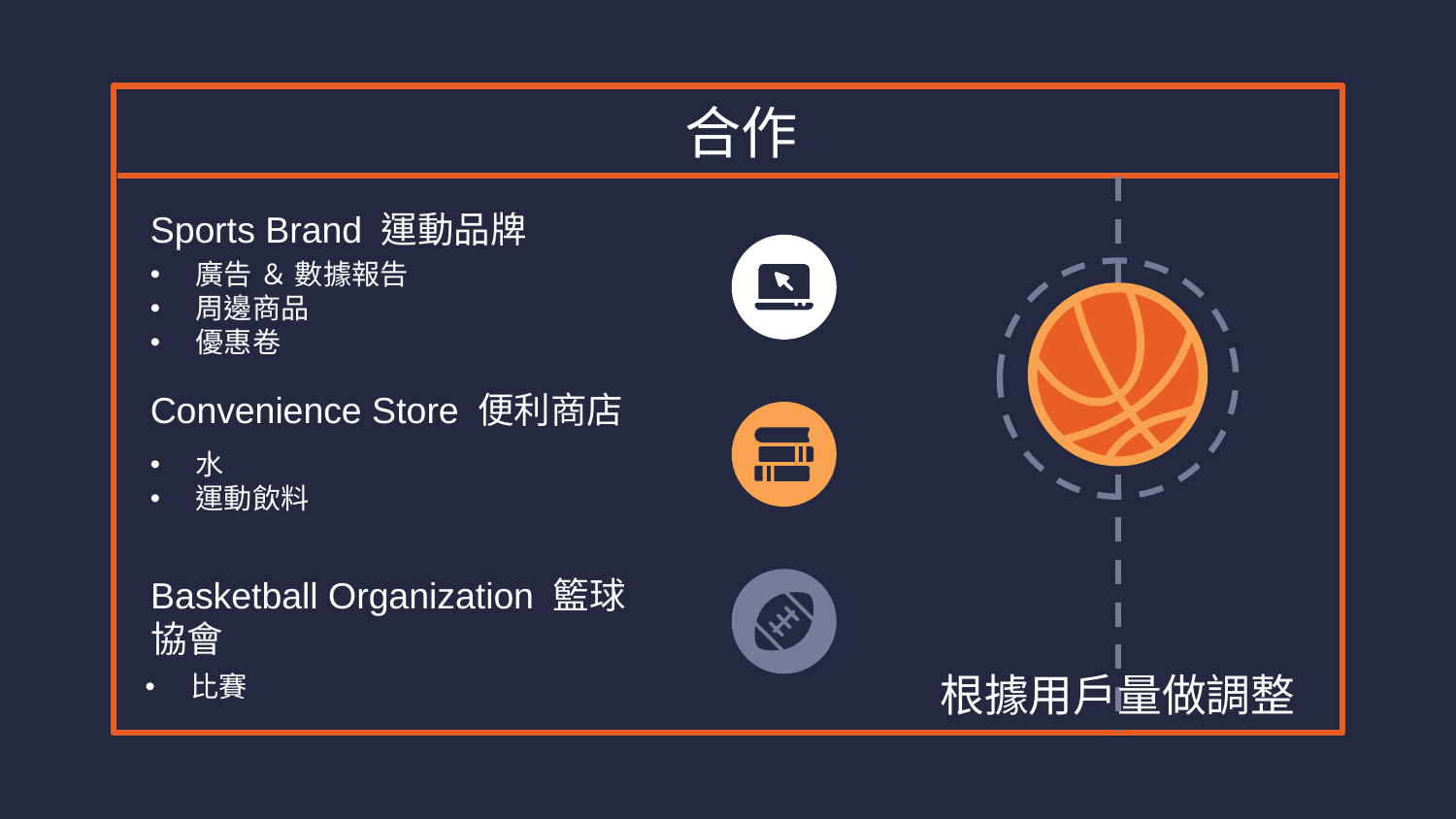

# 合作

Sports Brand 運動品牌

廣告 ＆ 數據報告
周邊商品
優惠卷

Convenience Store 便利商店

水
運動飲料

Basketball Organization 籃球協會

比賽
根據用戶量做調整